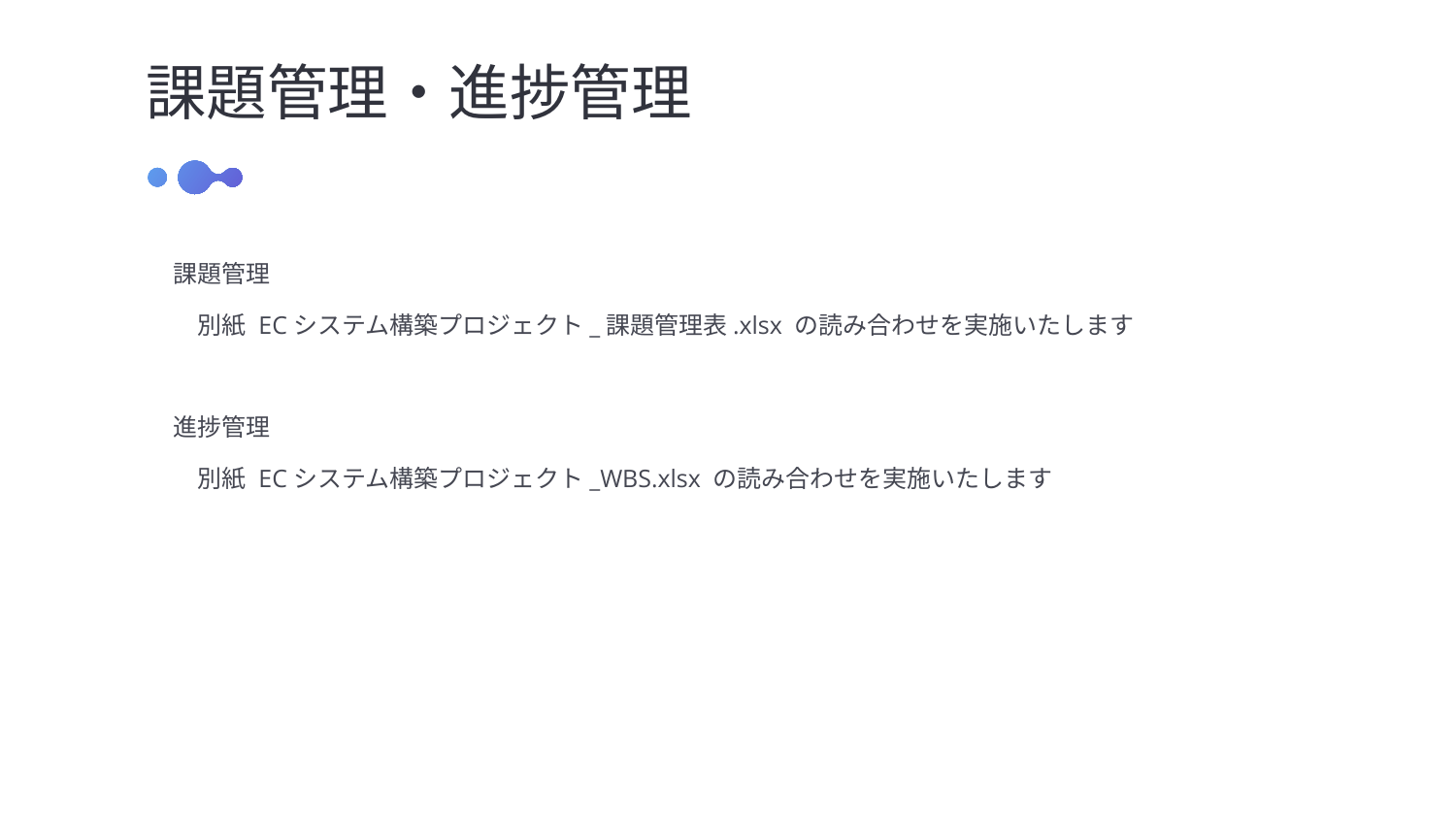

課題管理・進捗管理

課題管理
別紙 ECシステム構築プロジェクト_課題管理表.xlsx の読み合わせを実施いたします

進捗管理
別紙 ECシステム構築プロジェクト_WBS.xlsx の読み合わせを実施いたします